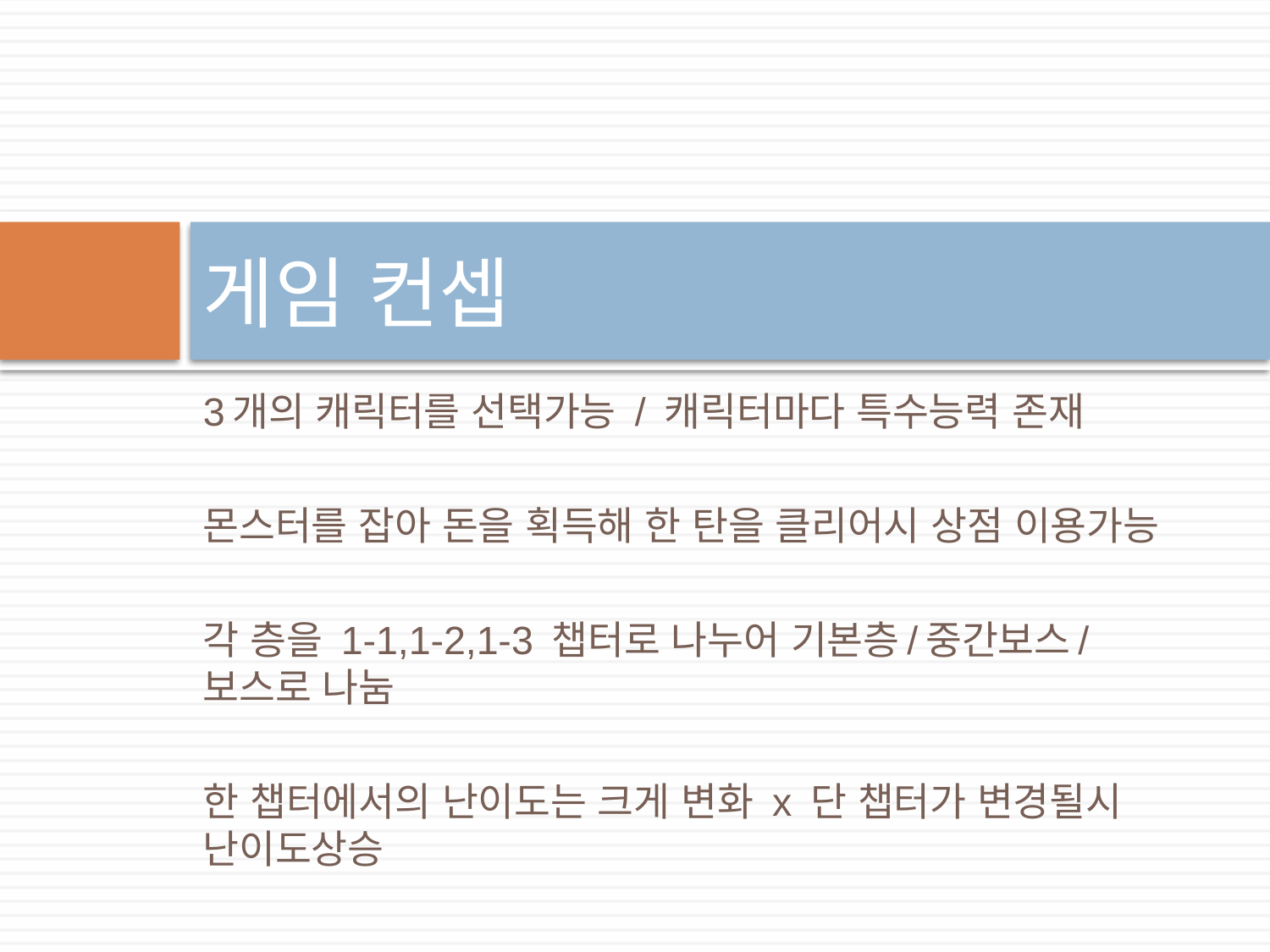

# 게임 컨셉
3개의 캐릭터를 선택가능 / 캐릭터마다 특수능력 존재

몬스터를 잡아 돈을 획득해 한 탄을 클리어시 상점 이용가능

각 층을 1-1,1-2,1-3 챕터로 나누어 기본층/중간보스/보스로 나눔

한 챕터에서의 난이도는 크게 변화 x 단 챕터가 변경될시 난이도상승